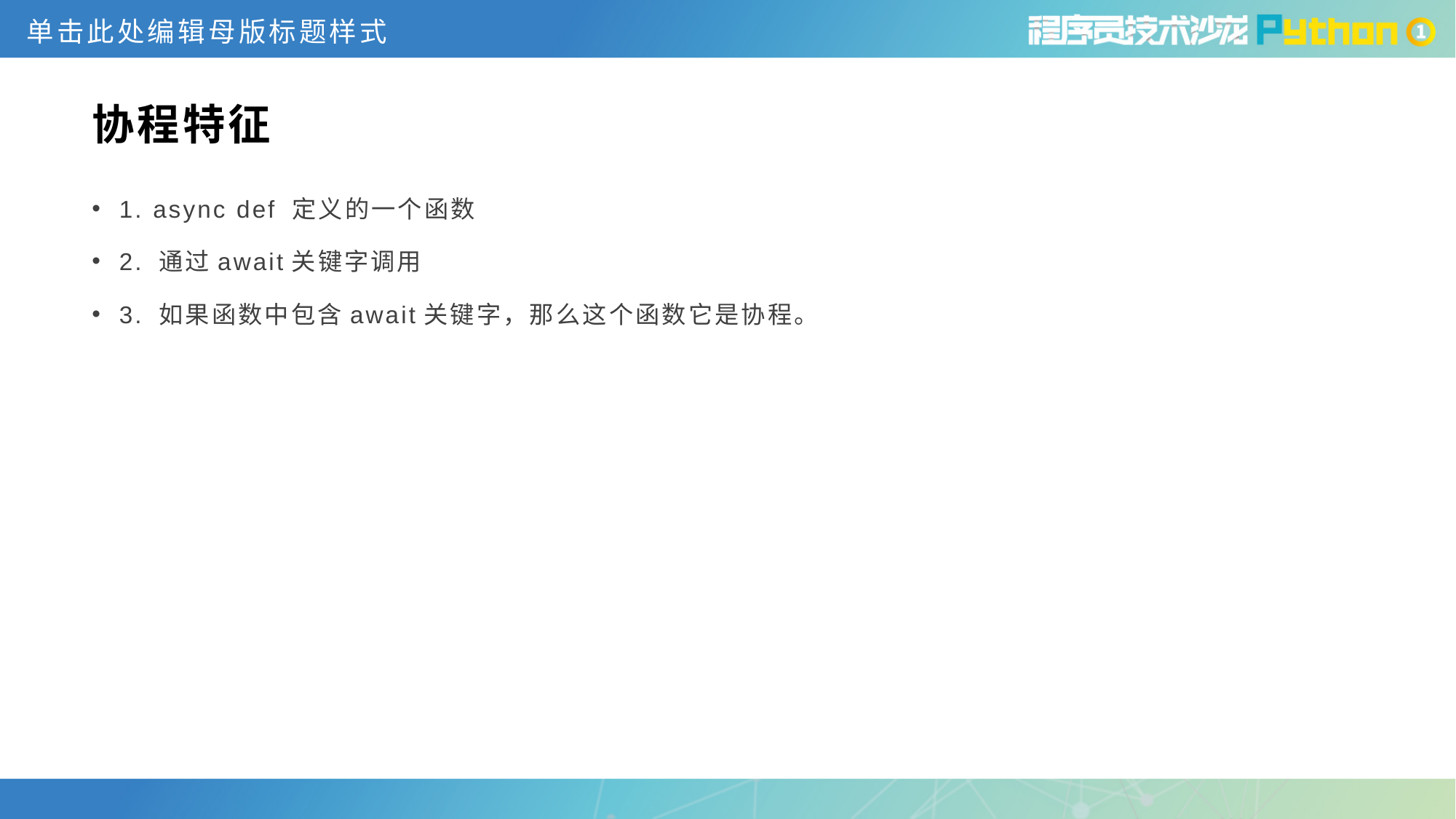

# 协程特征
1. async def 定义的一个函数
2. 通过await关键字调用
3. 如果函数中包含await关键字，那么这个函数它是协程。